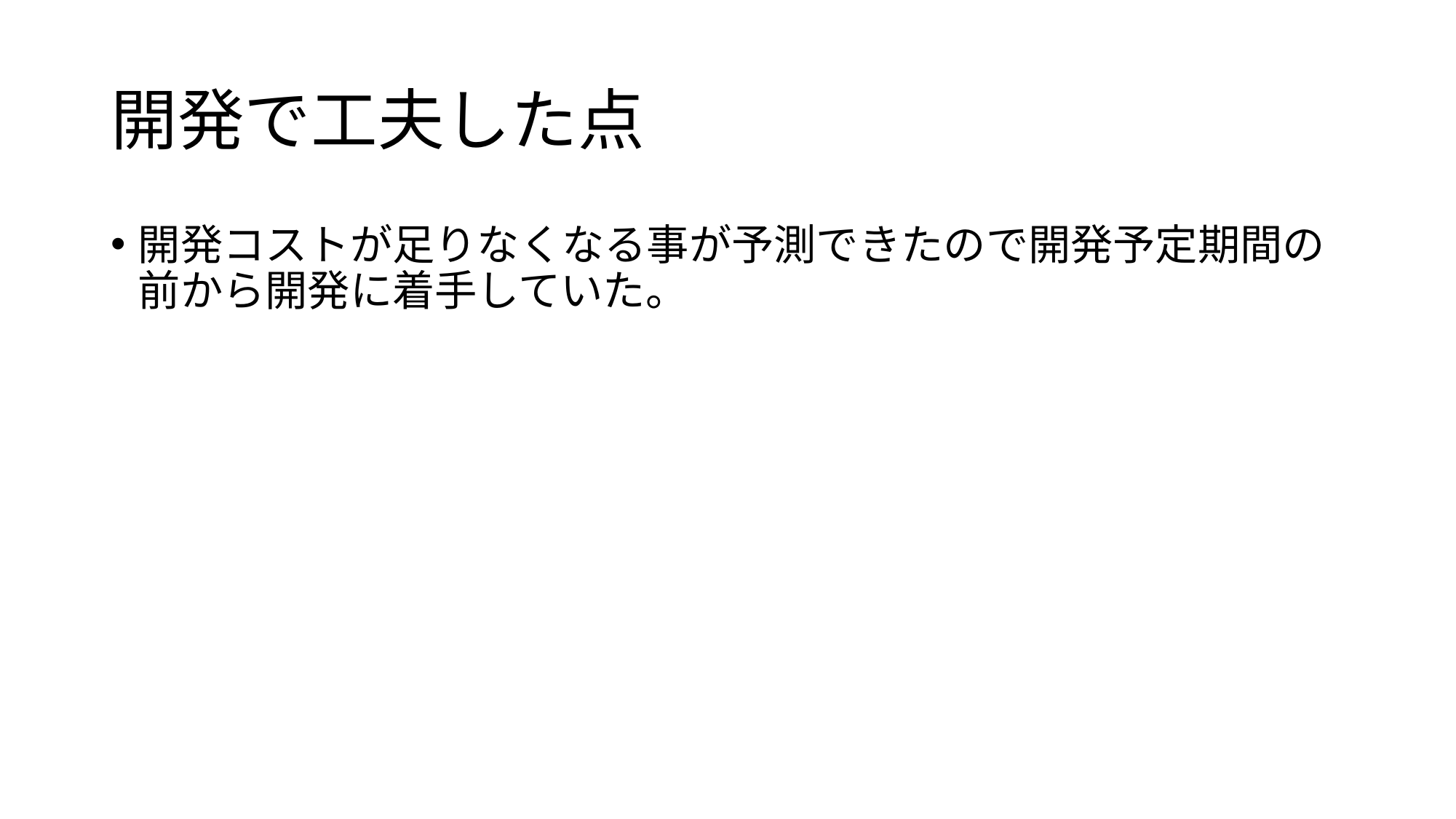

# 開発で工夫した点
開発コストが足りなくなる事が予測できたので開発予定期間の前から開発に着手していた。